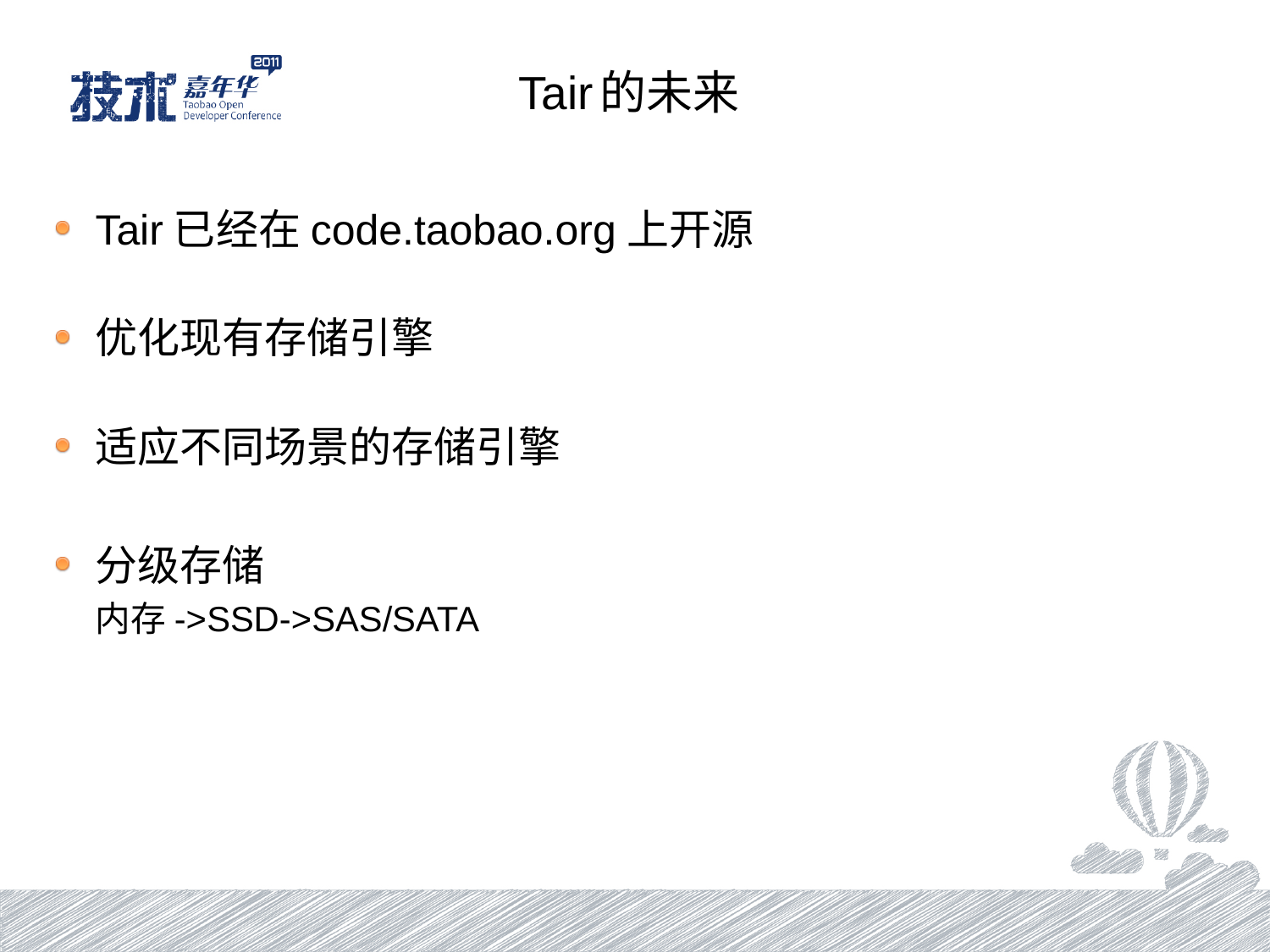

# Tair的未来
Tair已经在code.taobao.org上开源

优化现有存储引擎

适应不同场景的存储引擎

分级存储
	内存->SSD->SAS/SATA